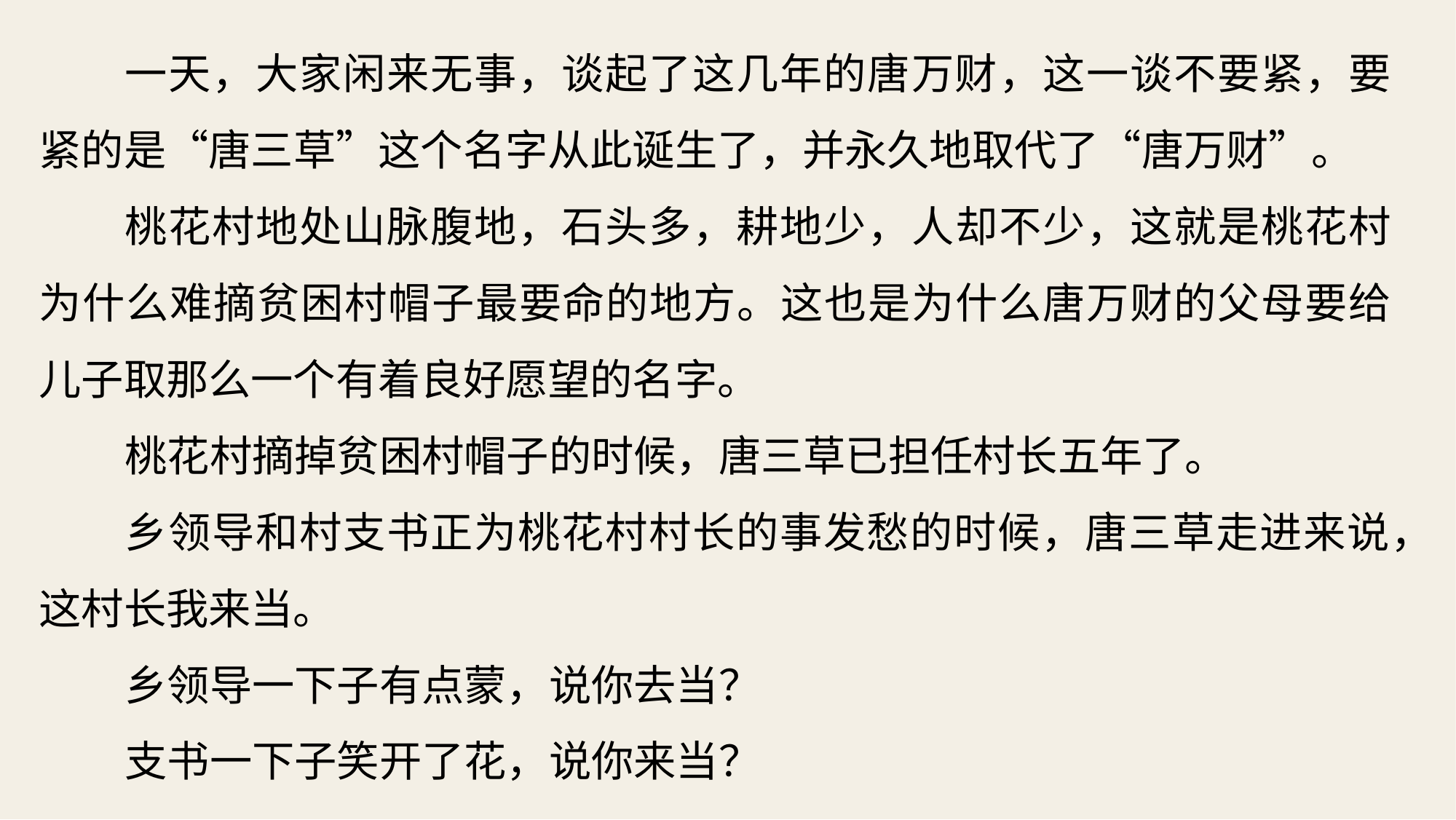

一天，大家闲来无事，谈起了这几年的唐万财，这一谈不要紧，要紧的是“唐三草”这个名字从此诞生了，并永久地取代了“唐万财”。
桃花村地处山脉腹地，石头多，耕地少，人却不少，这就是桃花村为什么难摘贫困村帽子最要命的地方。这也是为什么唐万财的父母要给儿子取那么一个有着良好愿望的名字。
桃花村摘掉贫困村帽子的时候，唐三草已担任村长五年了。
乡领导和村支书正为桃花村村长的事发愁的时候，唐三草走进来说，这村长我来当。
乡领导一下子有点蒙，说你去当？
支书一下子笑开了花，说你来当？